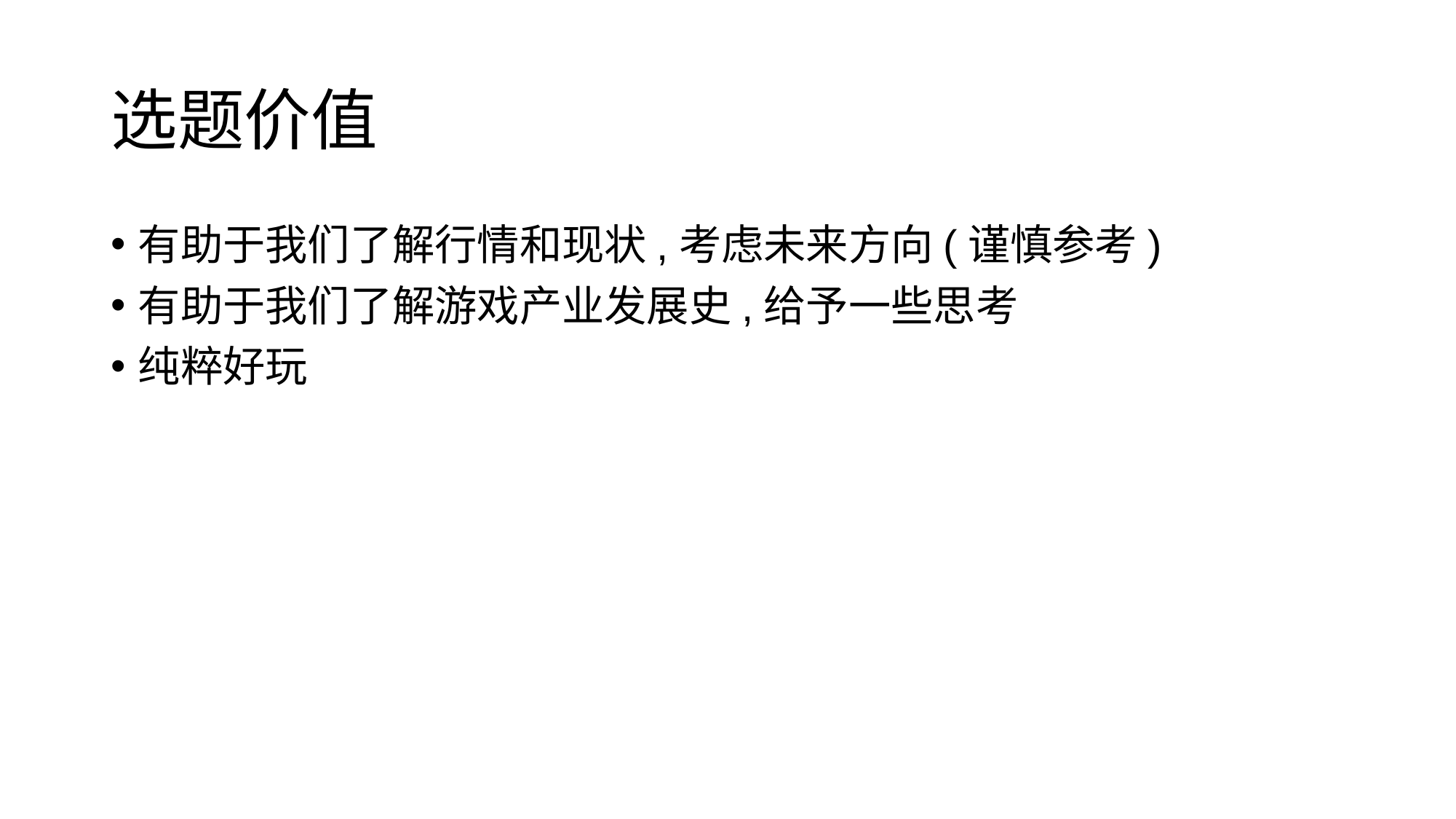

# 选题价值
有助于我们了解行情和现状,考虑未来方向(谨慎参考)
有助于我们了解游戏产业发展史,给予一些思考
纯粹好玩